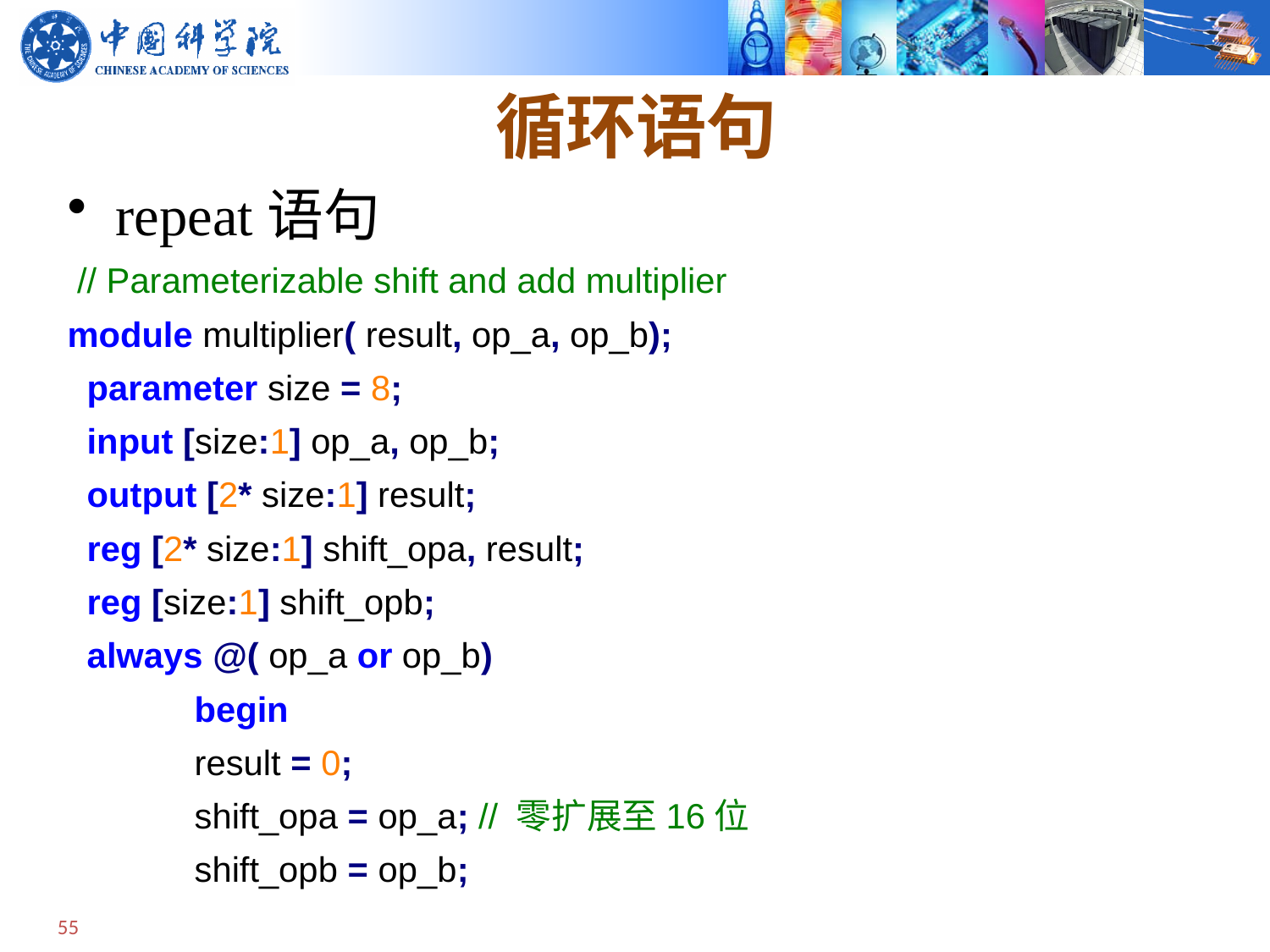

# 循环语句
repeat语句
 // Parameterizable shift and add multiplier
module multiplier( result, op_a, op_b);
  parameter size = 8;
  input [size:1] op_a, op_b;
  output [2* size:1] result;
  reg [2* size:1] shift_opa, result;
  reg [size:1] shift_opb;
  always @( op_a or op_b)
	begin
	result = 0;
	shift_opa = op_a; // 零扩展至16位
	shift_opb = op_b;